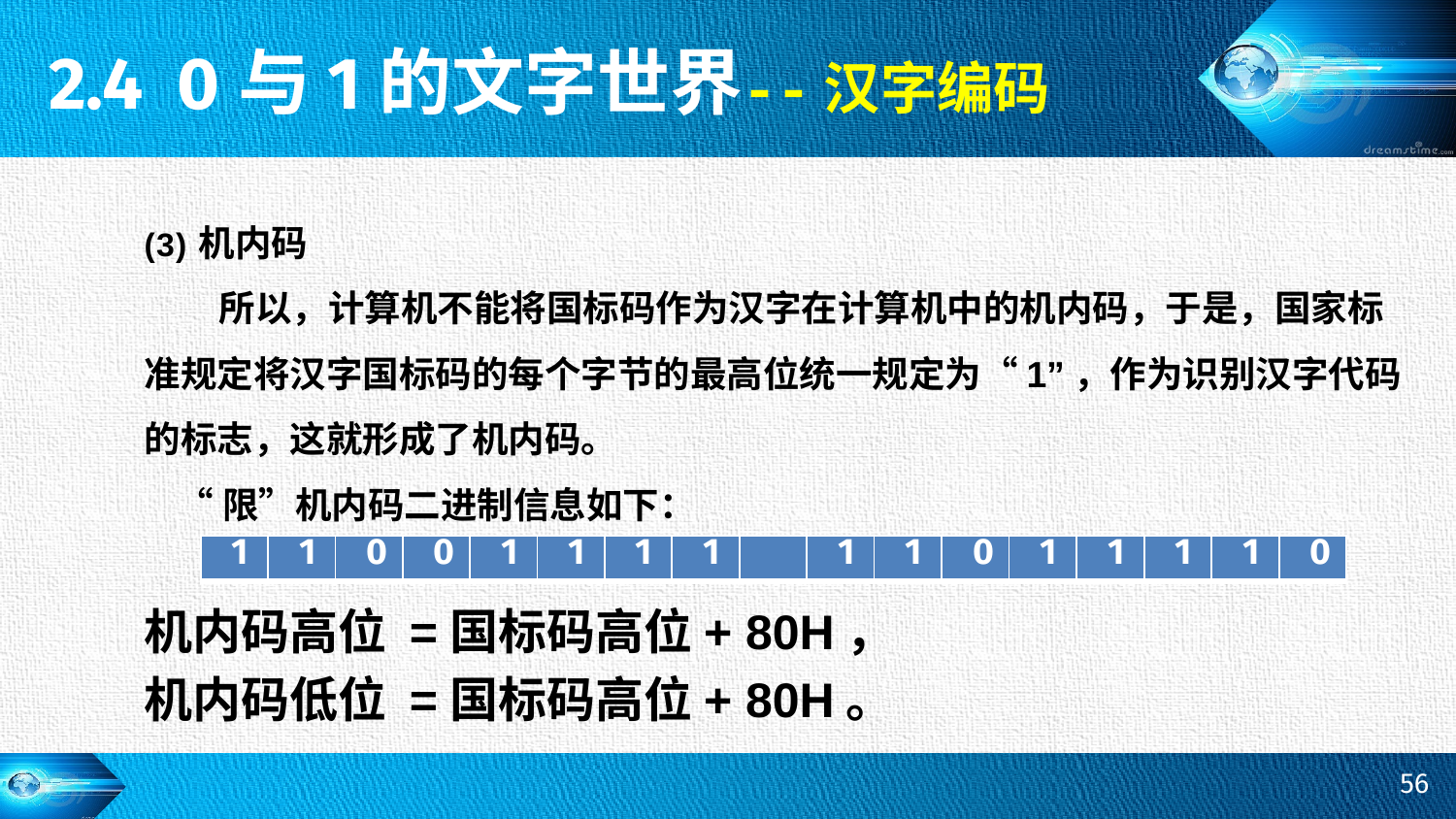

2.4  0与1的文字世界
--汉字编码
机内码
        所以，计算机不能将国标码作为汉字在计算机中的机内码，于是，国家标准规定将汉字国标码的每个字节的最高位统一规定为“1”，作为识别汉字代码的标志，这就形成了机内码。
    “限”机内码二进制信息如下：

机内码高位 =国标码高位+ 80H，
机内码低位 =国标码高位+ 80H。

| 1 | 1 | 0 | 0 | 1 | 1 | 1 | 1 |  | 1 | 1 | 0 | 1 | 1 | 1 | 1 | 0 |
| --- | --- | --- | --- | --- | --- | --- | --- | --- | --- | --- | --- | --- | --- | --- | --- | --- |
56